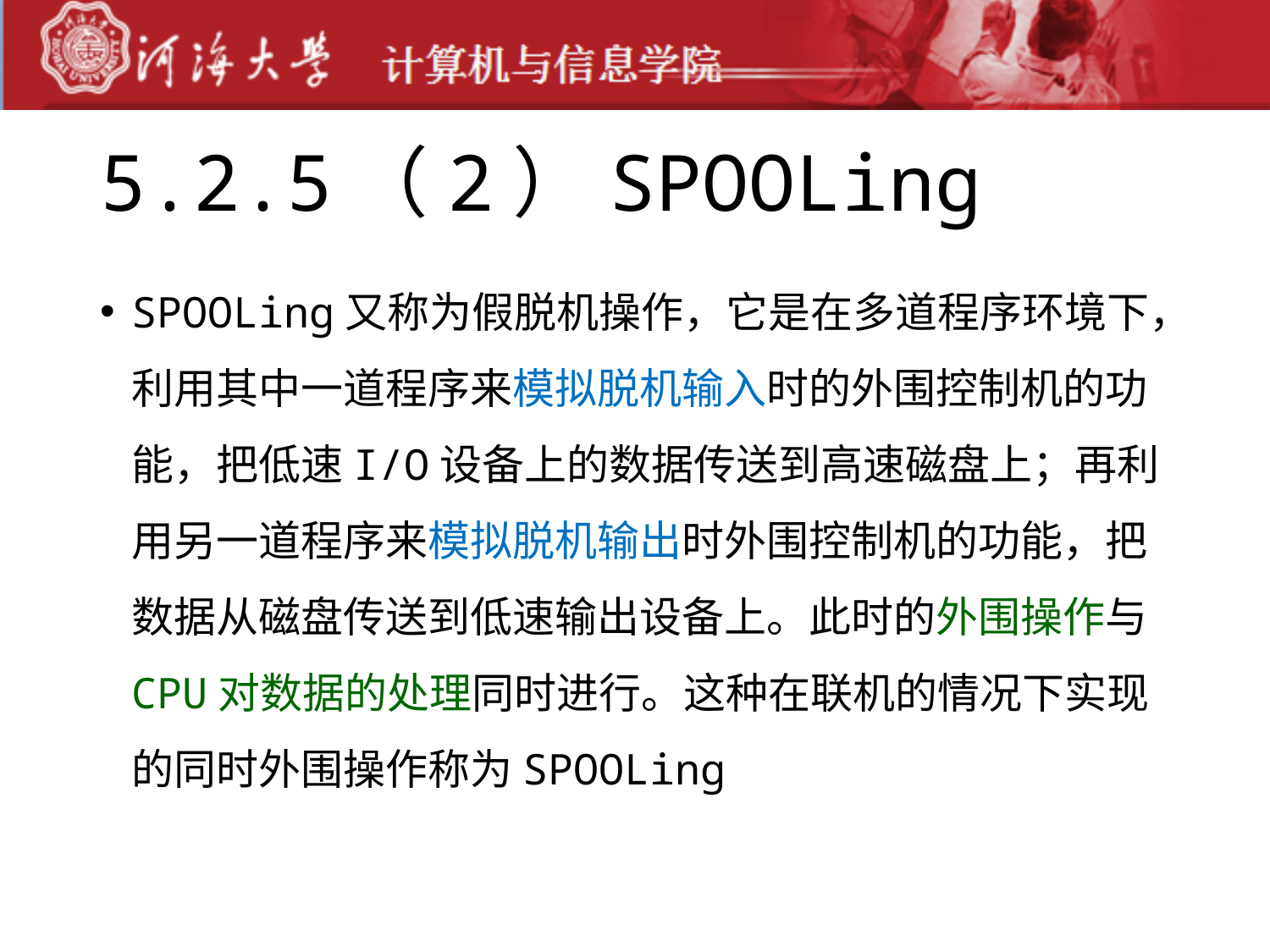

# 5.2.5（2）SPOOLing
SPOOLing又称为假脱机操作，它是在多道程序环境下，利用其中一道程序来模拟脱机输入时的外围控制机的功能，把低速I/O设备上的数据传送到高速磁盘上；再利用另一道程序来模拟脱机输出时外围控制机的功能，把数据从磁盘传送到低速输出设备上。此时的外围操作与CPU对数据的处理同时进行。这种在联机的情况下实现的同时外围操作称为SPOOLing